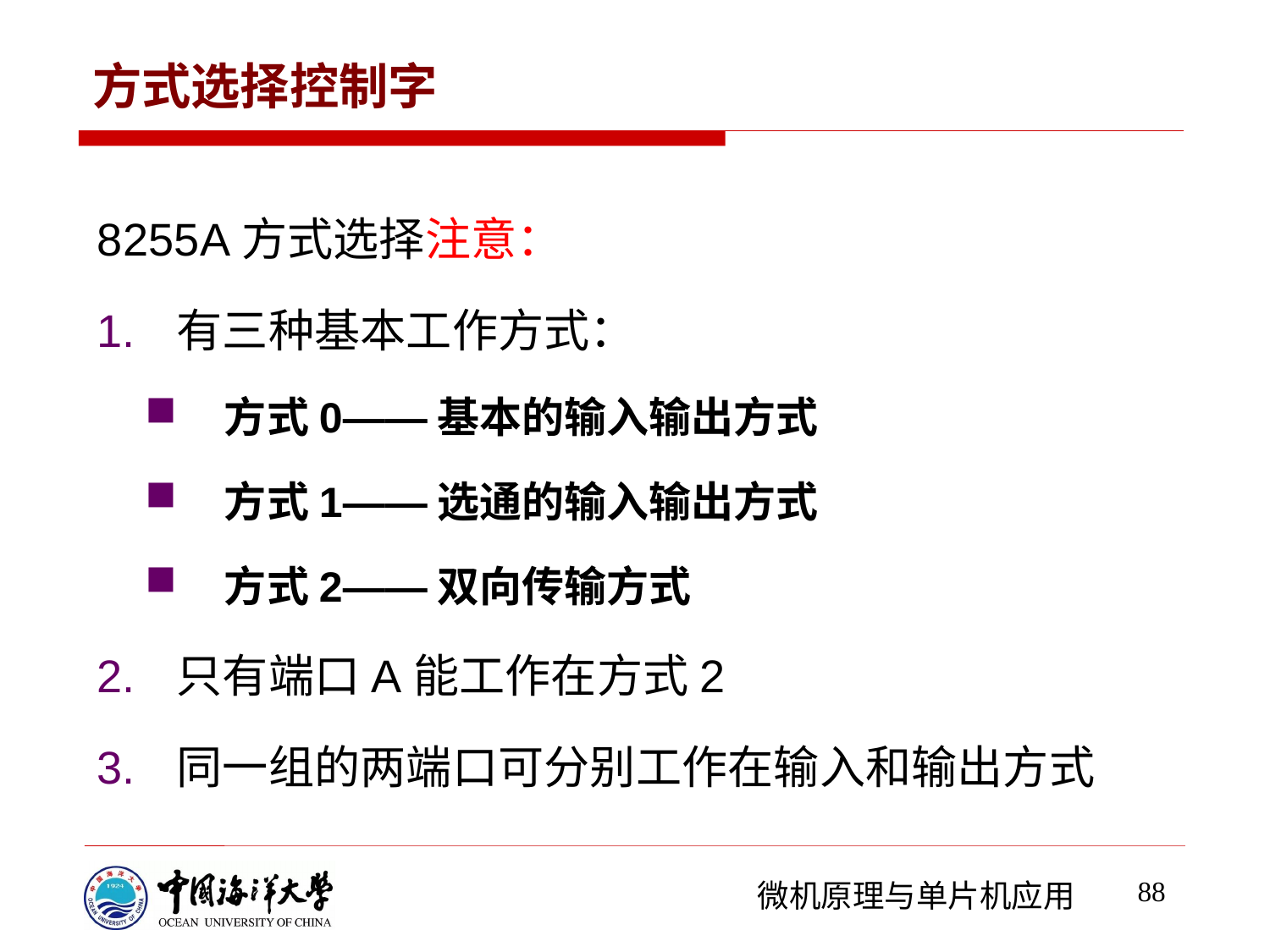

# 方式选择控制字
8255A方式选择注意：
有三种基本工作方式：
方式0——基本的输入输出方式
方式1——选通的输入输出方式
方式2——双向传输方式
只有端口A能工作在方式2
同一组的两端口可分别工作在输入和输出方式
88